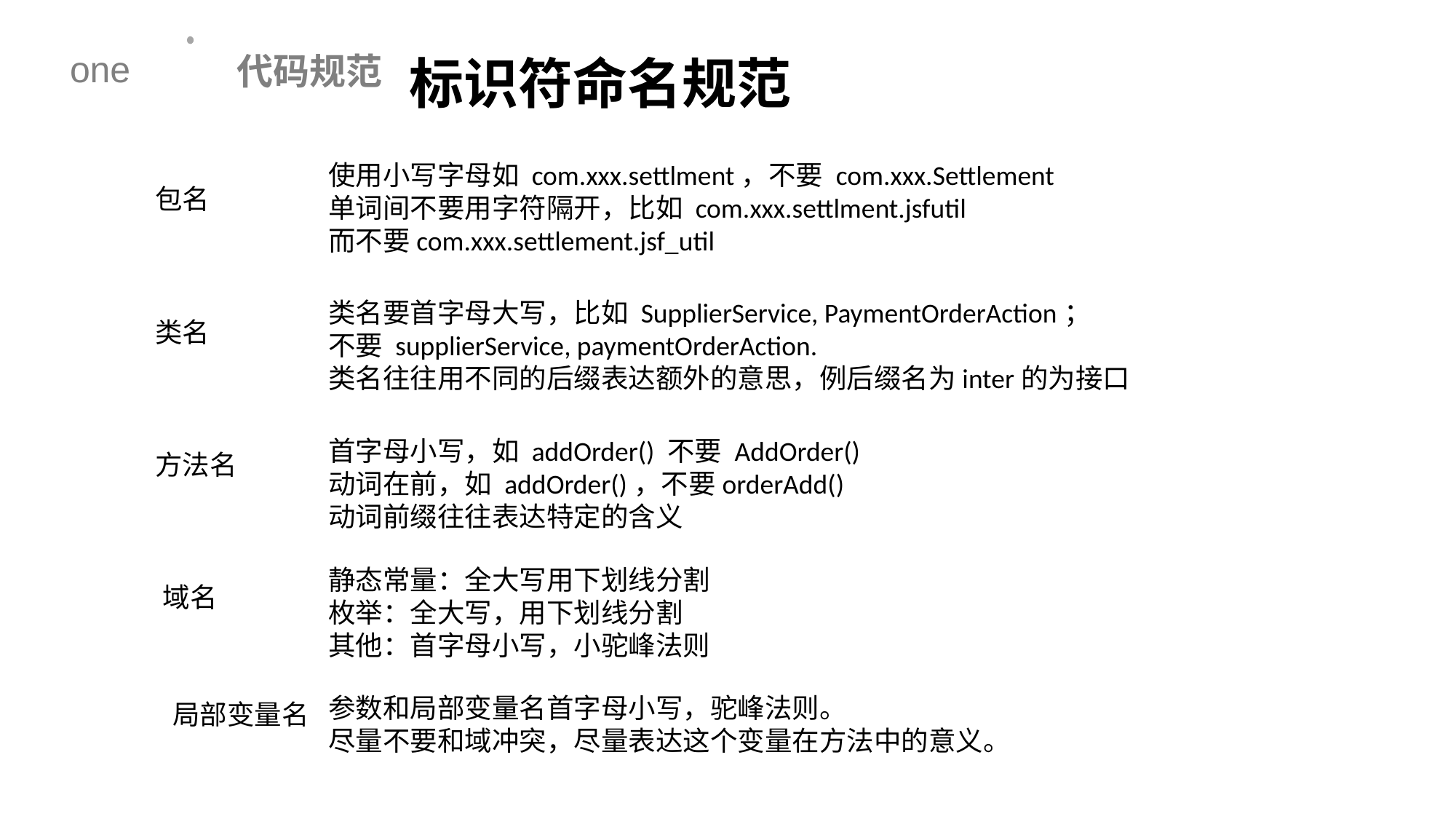

代码规范

one
标识符命名规范
使用小写字母如 com.xxx.settlment，不要 com.xxx.Settlement
单词间不要用字符隔开，比如 com.xxx.settlment.jsfutil
而不要com.xxx.settlement.jsf_util
包名
类名要首字母大写，比如 SupplierService, PaymentOrderAction；
不要 supplierService, paymentOrderAction.
类名往往用不同的后缀表达额外的意思，例后缀名为inter的为接口
类名
首字母小写，如 addOrder() 不要 AddOrder()
动词在前，如 addOrder()，不要orderAdd()
动词前缀往往表达特定的含义
方法名
静态常量：全大写用下划线分割
枚举：全大写，用下划线分割
其他：首字母小写，小驼峰法则
域名
参数和局部变量名首字母小写，驼峰法则。
尽量不要和域冲突，尽量表达这个变量在方法中的意义。
 局部变量名